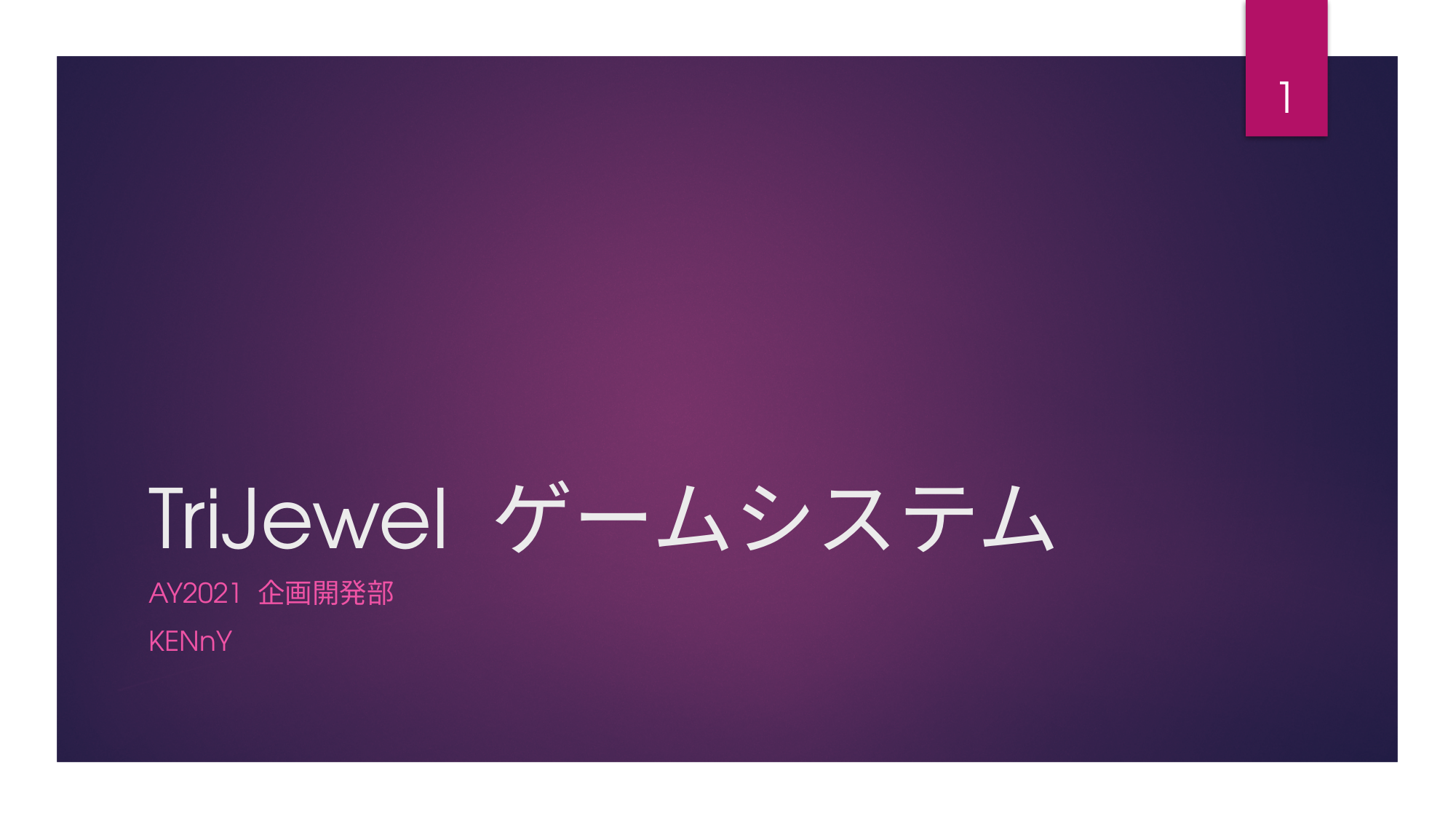

1
# TriJewel ゲームシステム
AY2021 企画開発部
KENnY